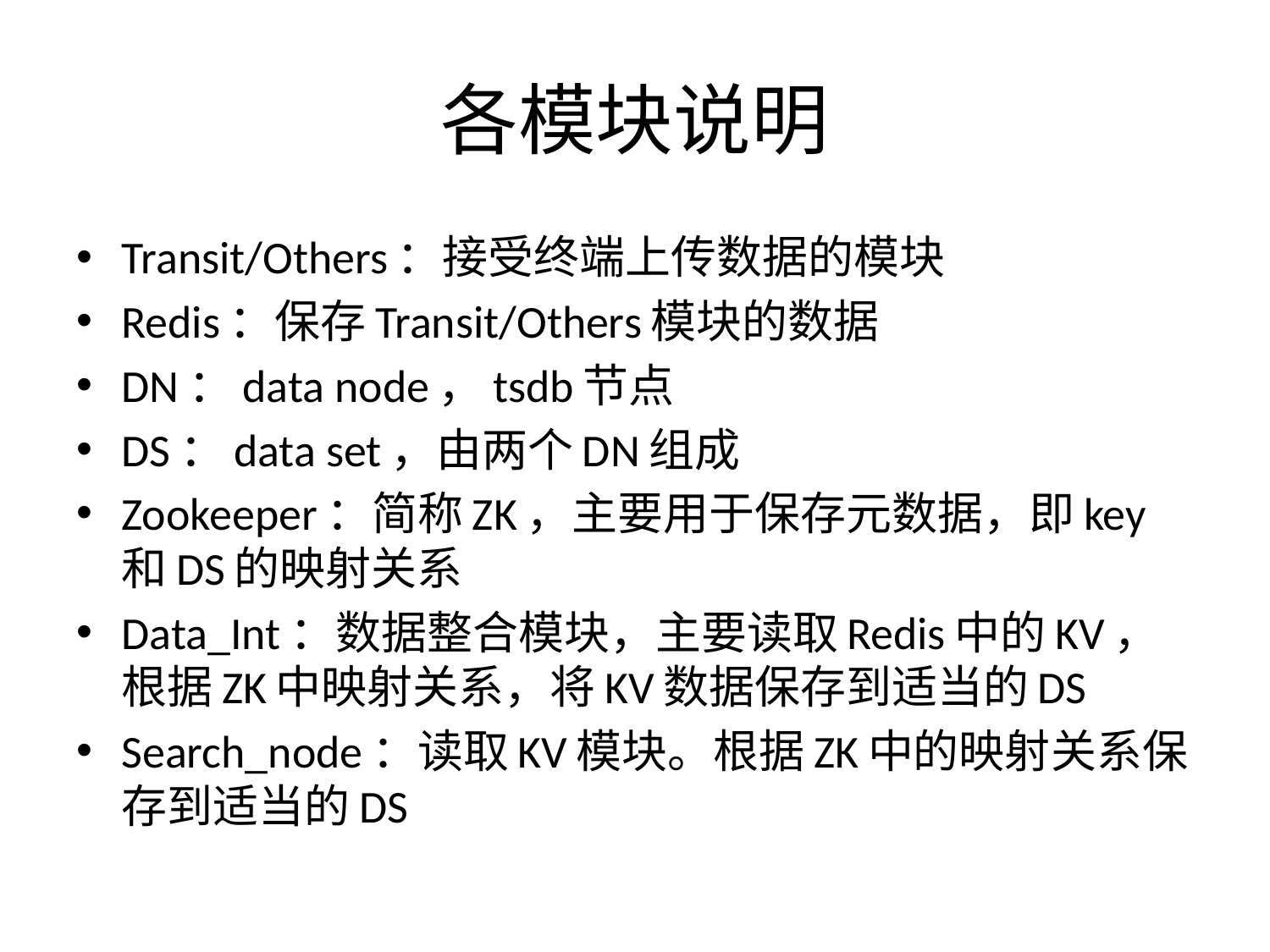

# 各模块说明
Transit/Others：接受终端上传数据的模块
Redis：保存Transit/Others模块的数据
DN：data node，tsdb节点
DS：data set，由两个DN组成
Zookeeper：简称ZK，主要用于保存元数据，即key和DS的映射关系
Data_Int：数据整合模块，主要读取Redis中的KV，根据ZK中映射关系，将KV数据保存到适当的DS
Search_node：读取KV模块。根据ZK中的映射关系保存到适当的DS